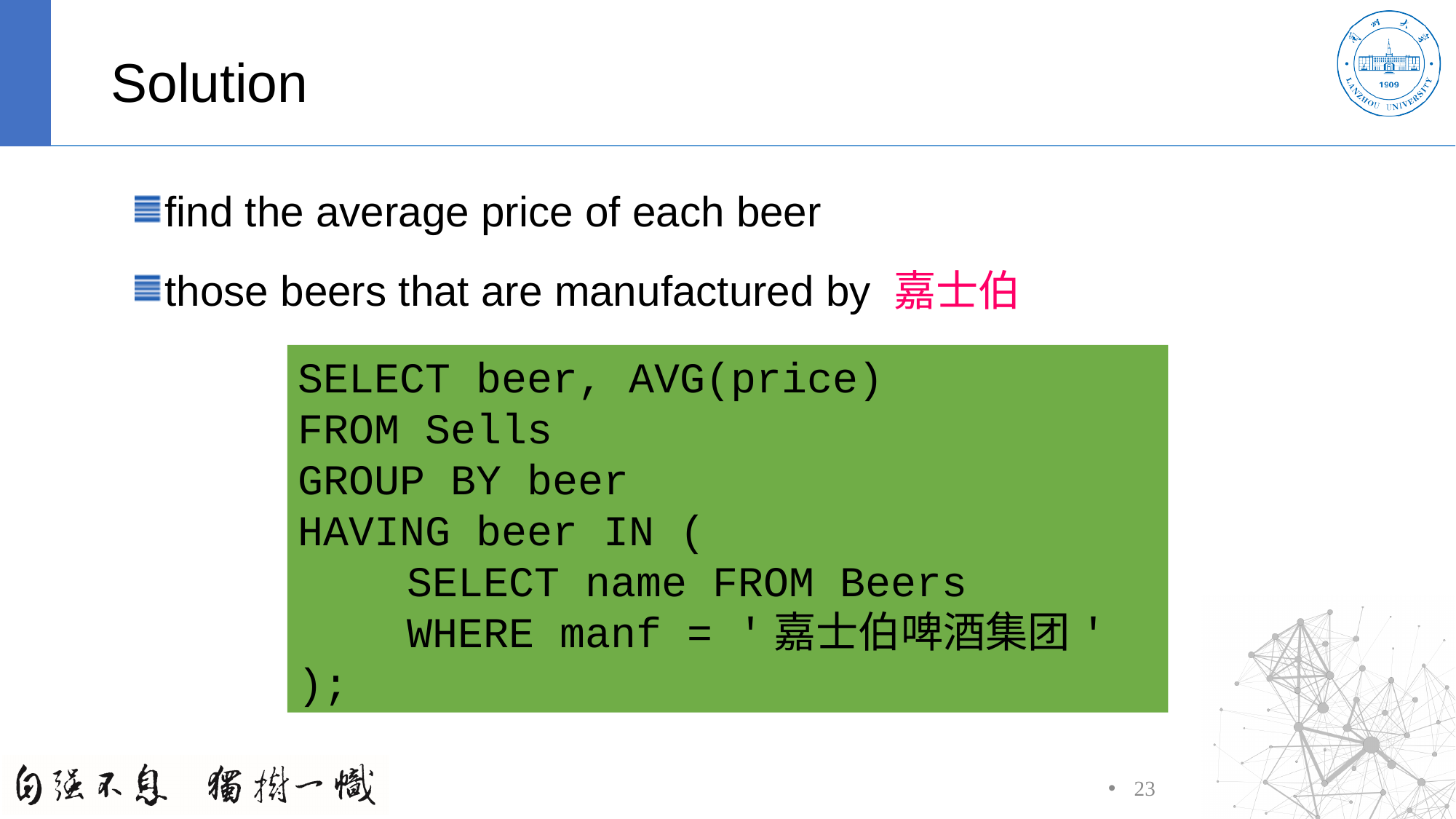

# Solution
find the average price of each beer
those beers that are manufactured by 嘉士伯

SELECT beer, AVG(price)
FROM Sells
GROUP BY beer
HAVING beer IN (
	SELECT name FROM Beers
	WHERE manf = '嘉士伯啤酒集团'
);
23